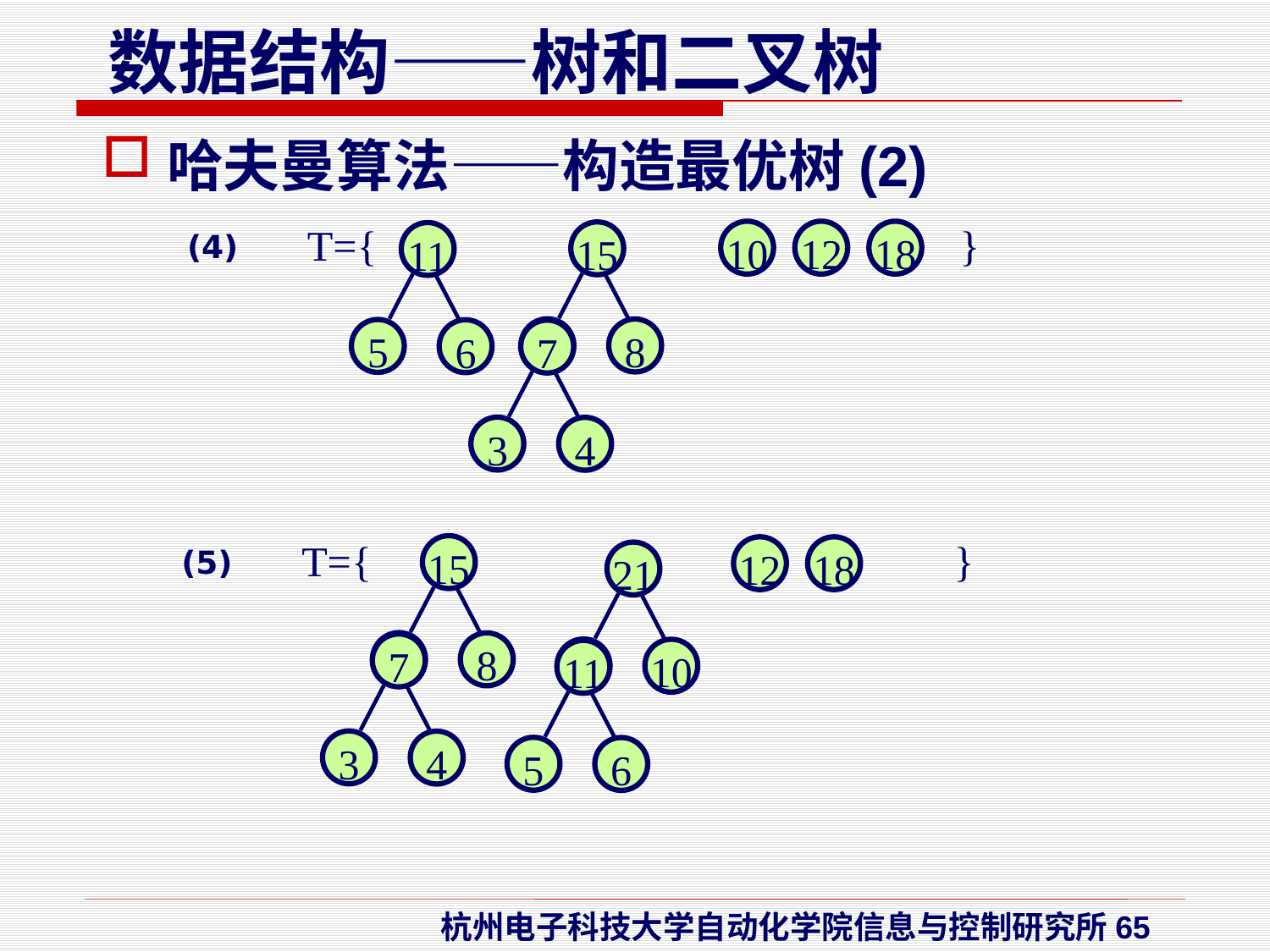

哈夫曼算法——构造最优树(2)

T={                                                       }
(4)
10
12
18
15

3
8
7

3
4
11

5
6
T={                                                       }
15

3
8
7

3
4
(5)
12
18
21

3
10
11

5
6